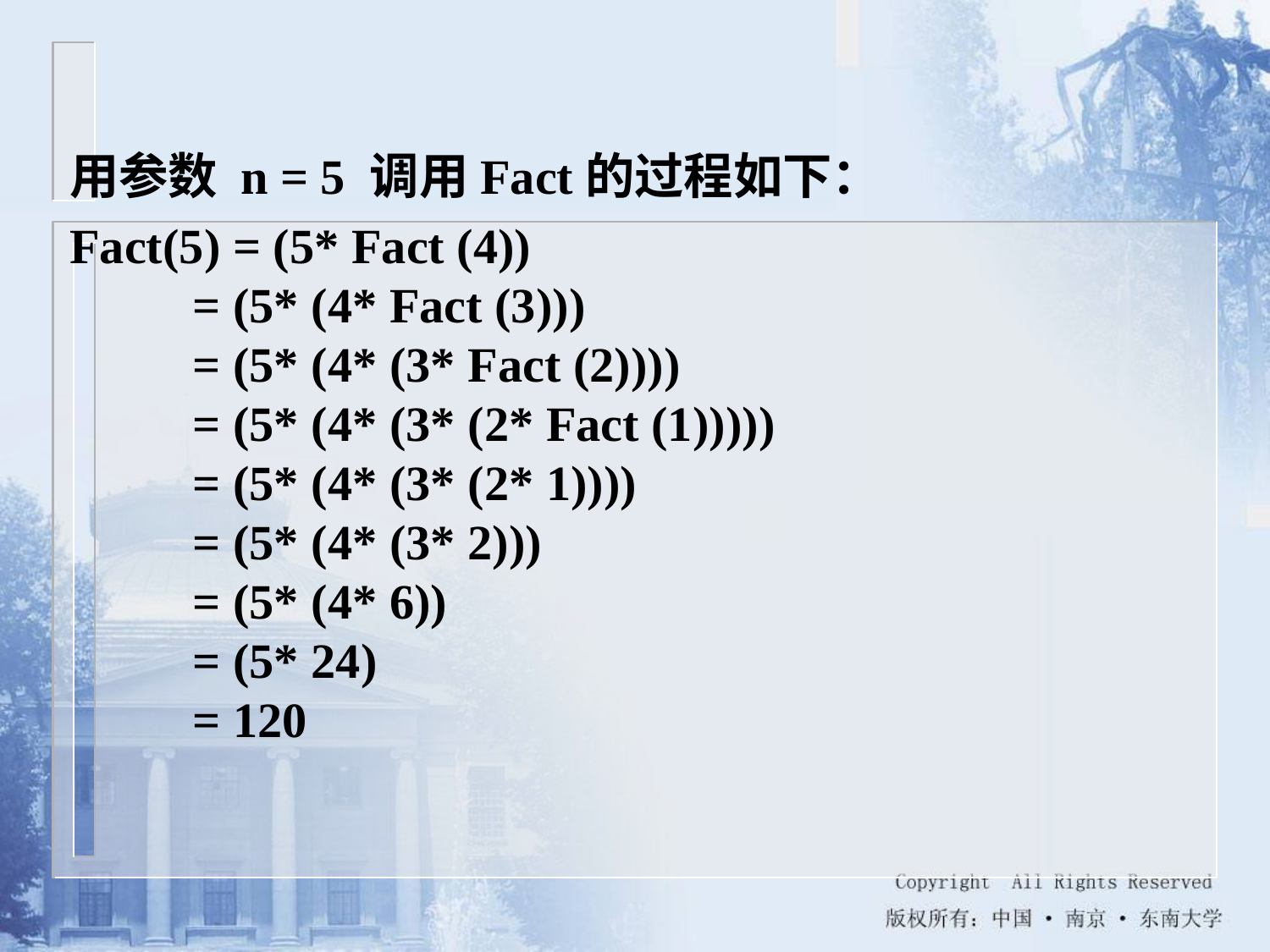

用参数 n = 5 调用Fact的过程如下：
Fact(5) = (5* Fact (4))
          = (5* (4* Fact (3)))
          = (5* (4* (3* Fact (2))))
          = (5* (4* (3* (2* Fact (1)))))
          = (5* (4* (3* (2* 1))))
          = (5* (4* (3* 2)))
          = (5* (4* 6))
          = (5* 24)
          = 120